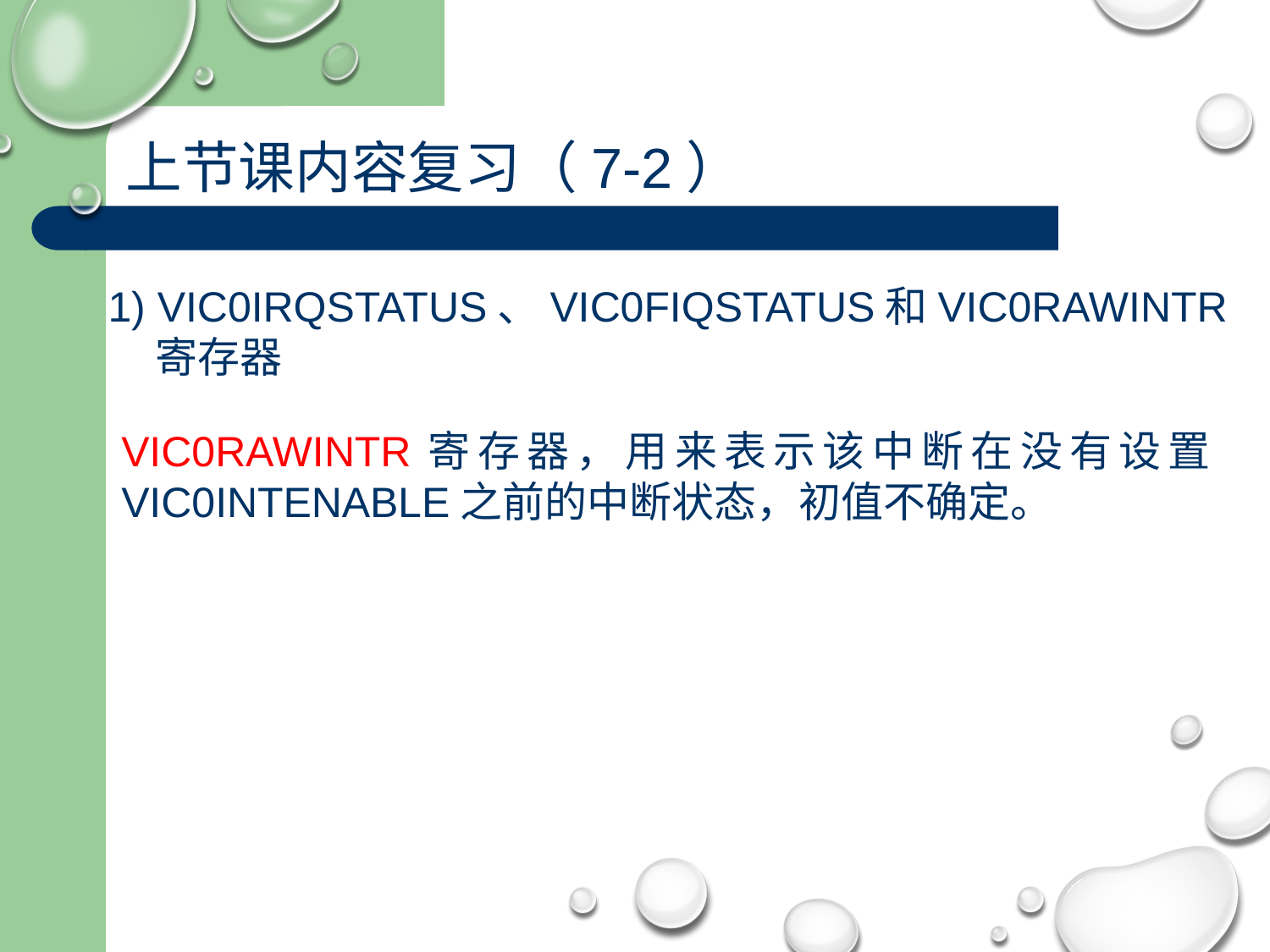

上节课内容复习（7-2）
1) VIC0IRQSTATUS、VIC0FIQSTATUS和VIC0RAWINTR寄存器
VIC0RAWINTR寄存器，用来表示该中断在没有设置VIC0INTENABLE之前的中断状态，初值不确定。